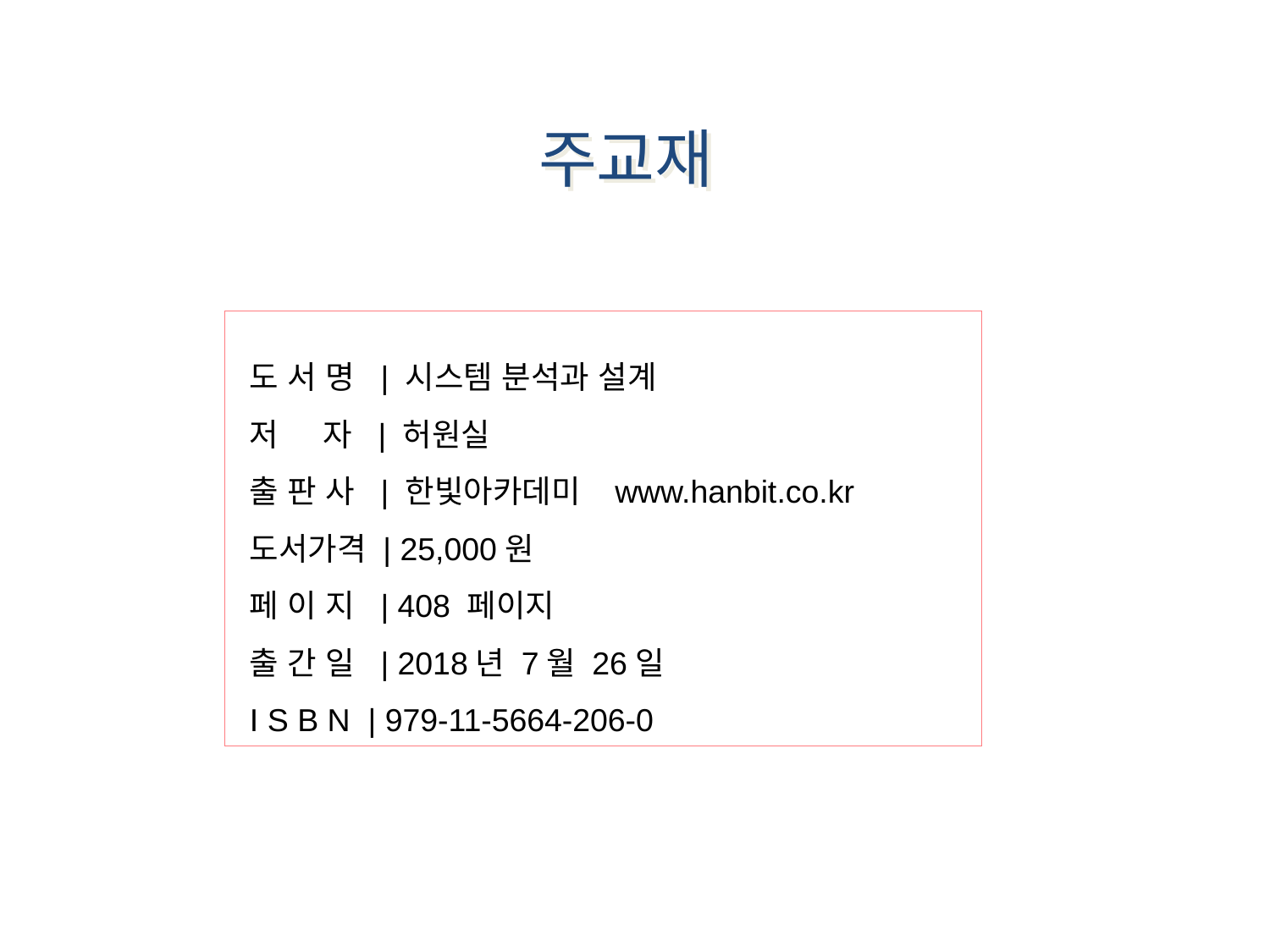

주교재

도 서 명  | 시스템 분석과 설계
저     자  | 허원실
출 판 사  | 한빛아카데미   www.hanbit.co.kr
도서가격 | 25,000원
페 이 지  | 408 페이지
출 간 일  | 2018년 7월 26일
I S B N  | 979-11-5664-206-0